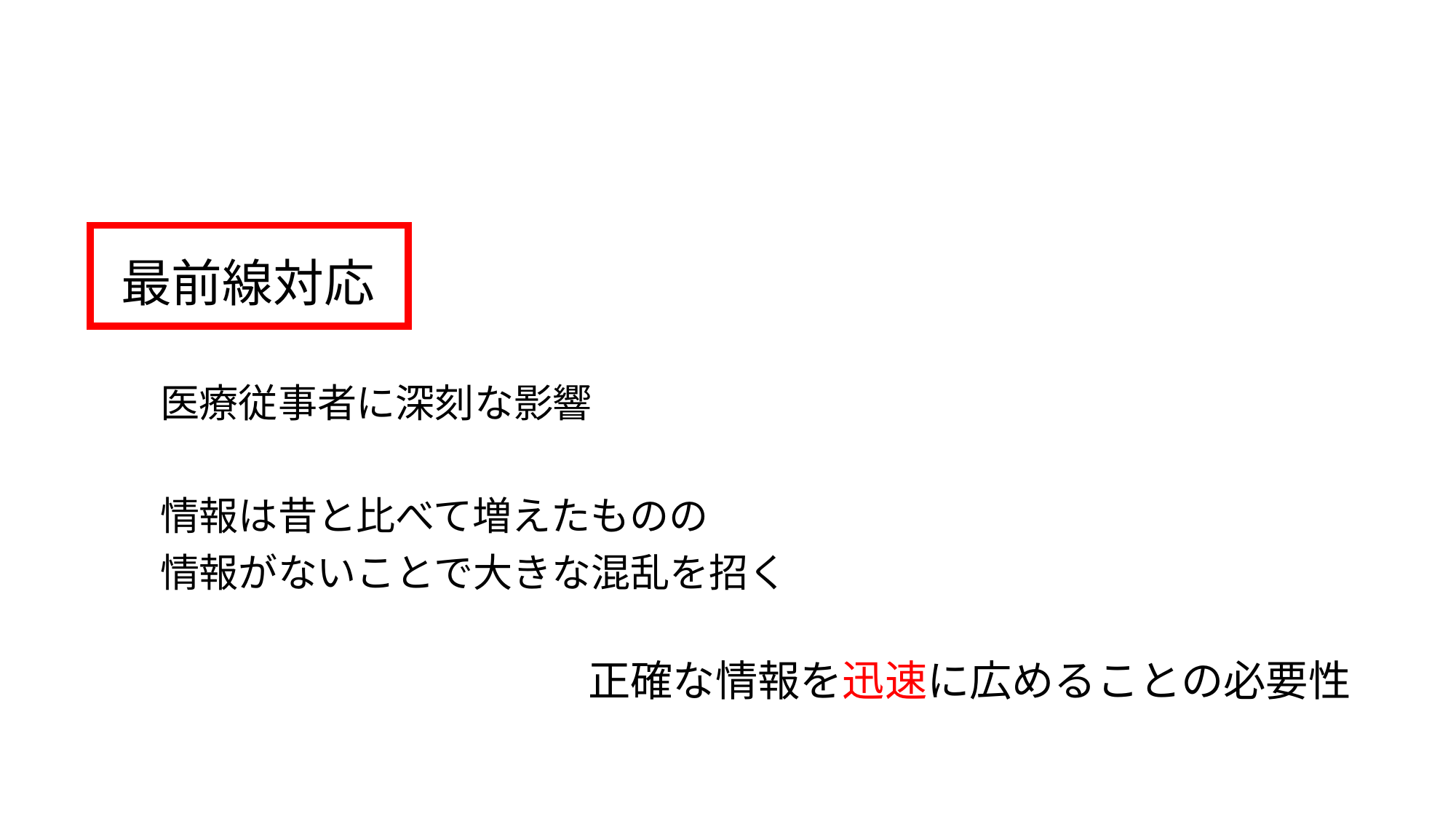

#

最前線対応

　医療従事者に深刻な影響

　情報は昔と比べて増えたものの
　情報がないことで大きな混乱を招く

正確な情報を迅速に広めることの必要性